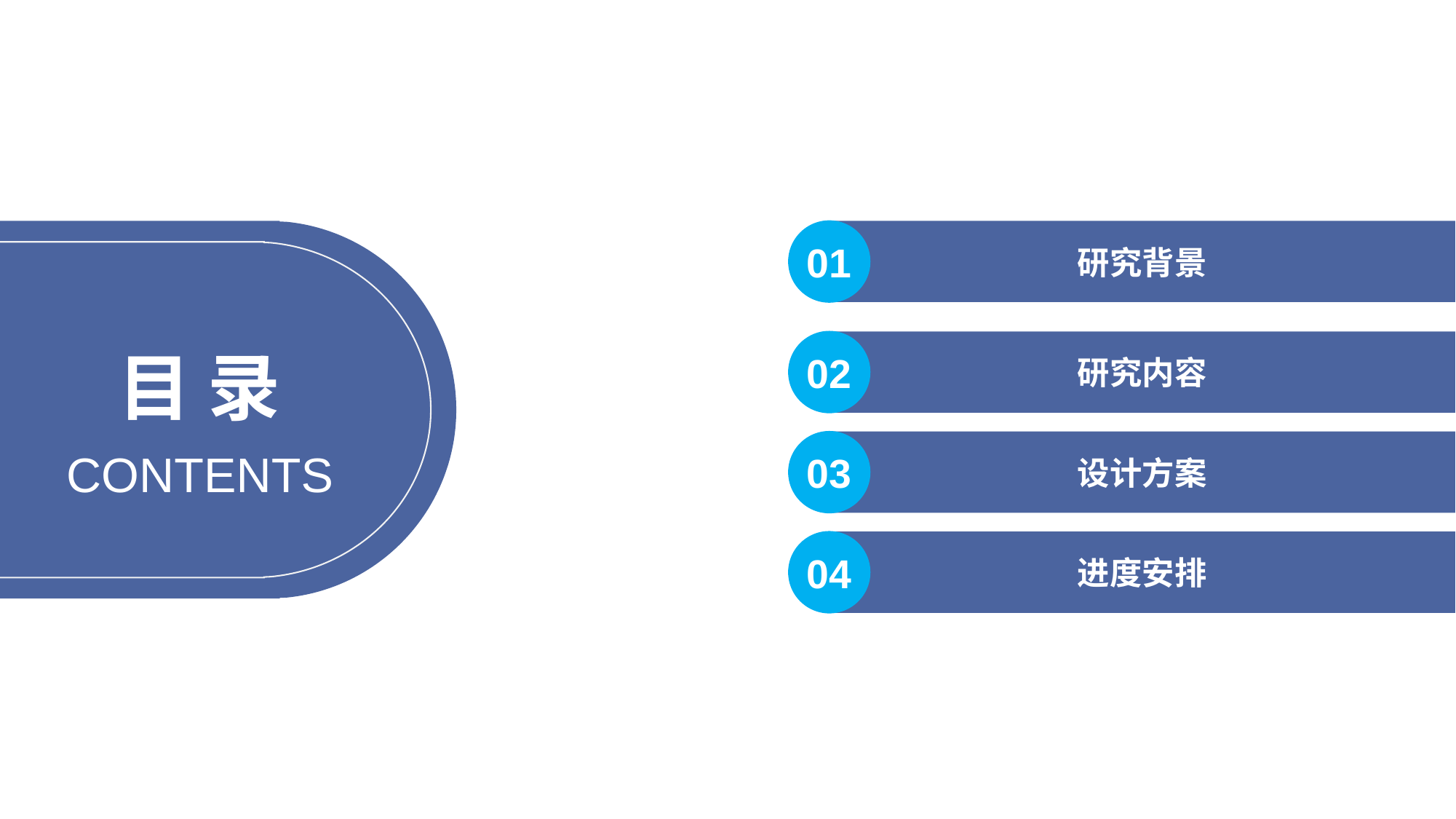

01
研究背景

目 录
02
研究内容
CONTENTS
03
设计方案
04
进度安排